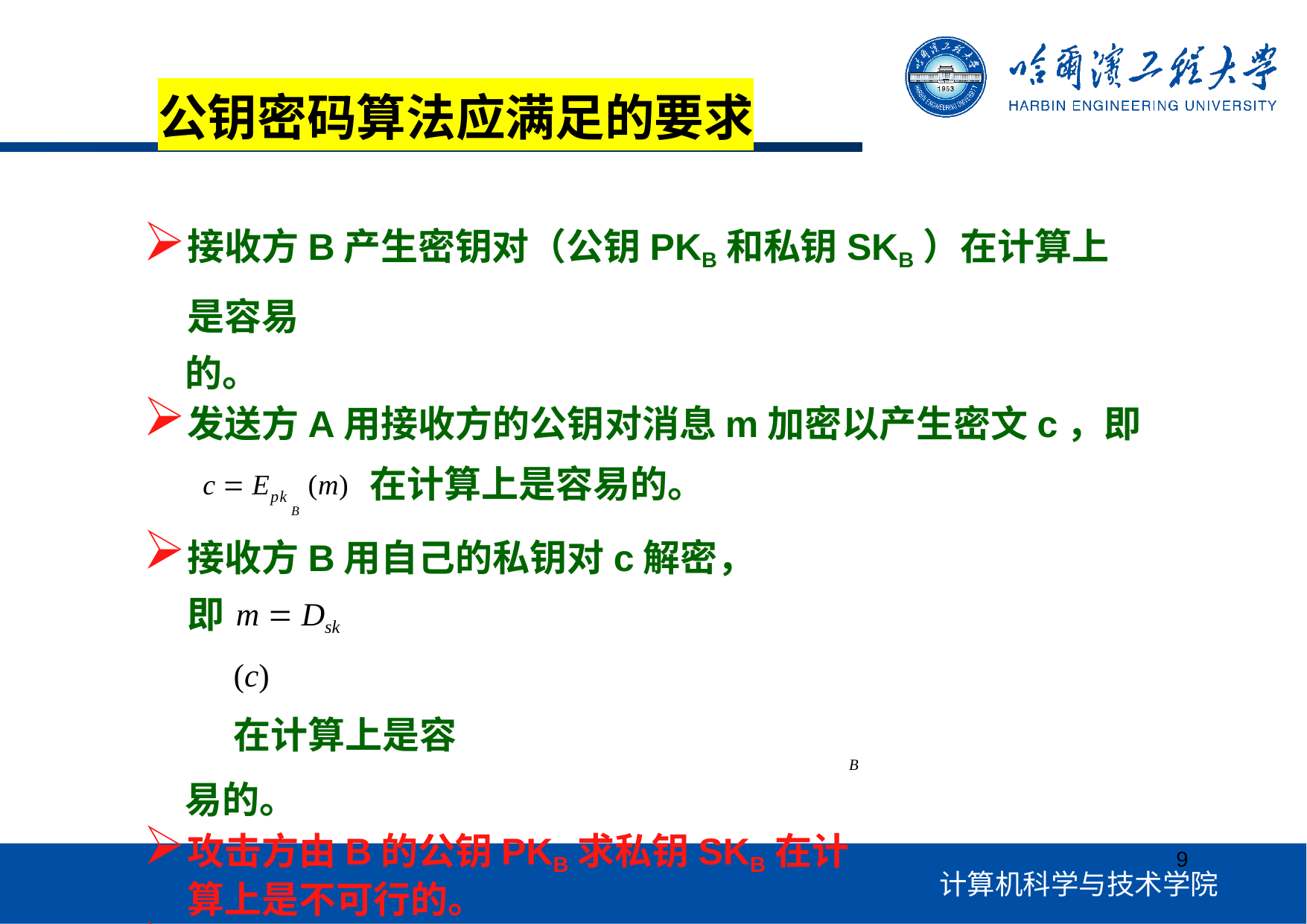

# 公钥密码算法应满足的要求
接收方B产生密钥对（公钥PKB和私钥SKB）在计算上是容易
的。
发送方A用接收方的公钥对消息m加密以产生密文c，即
c = Epk	(m)	在计算上是容易的。
B
接收方B用自己的私钥对c解密，即m = Dsk	(c)	在计算上是容
B
易的。
攻击方由B的公钥PKB求私钥SKB在计算上是不可行的。
攻击方由密文c和B的公钥PKB恢复明文m或求私钥SKB (选择
明文攻击)在计算上是不可行的。
9